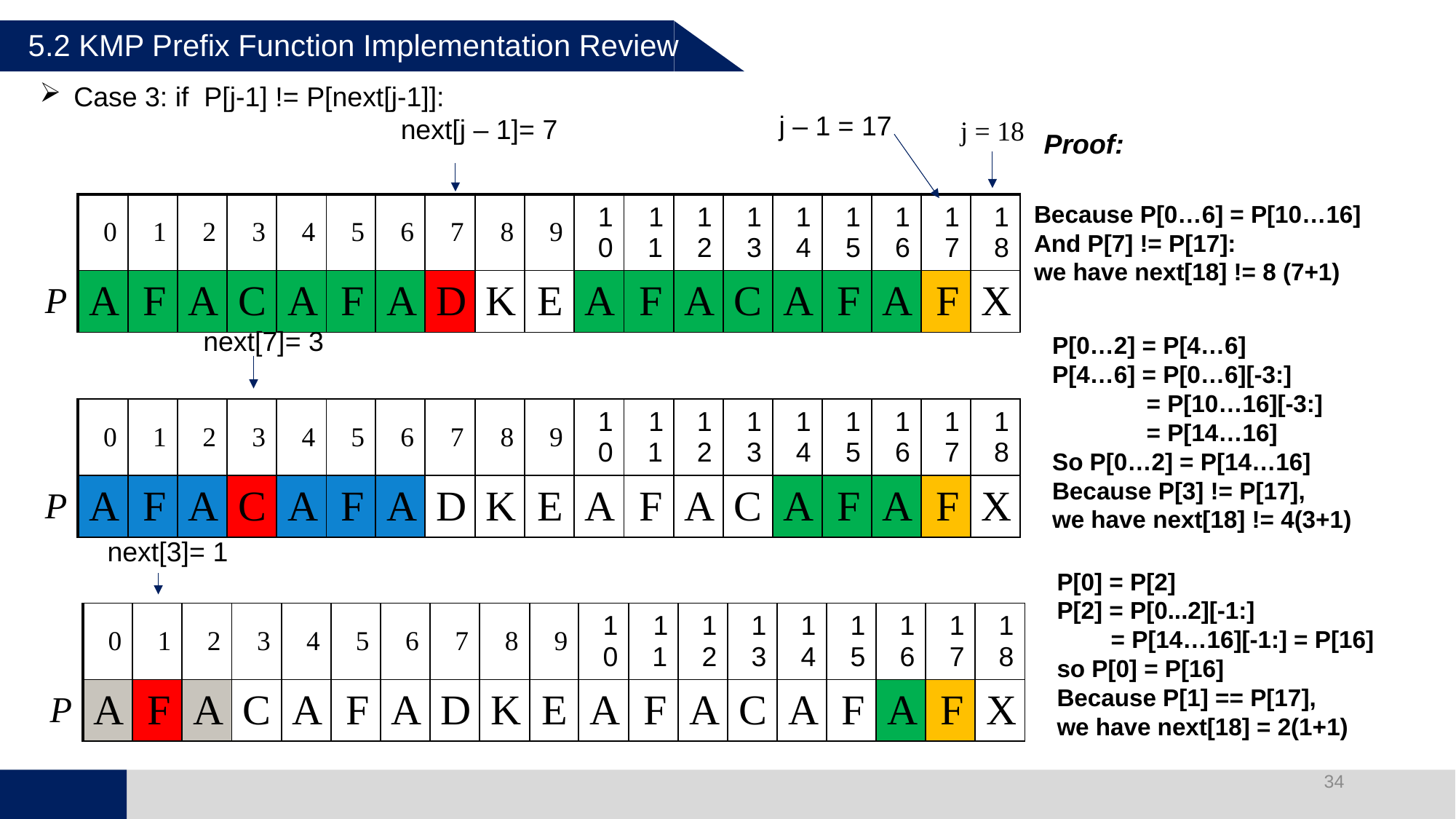

5.2 KMP Prefix Function Implementation Review
Case 3: if  P[j-1] != P[next[j-1]]:
j – 1 = 17
next[j – 1]= 7
j = 18
Proof:
Because P[0…6] = P[10…16]
And P[7] != P[17]:
we have next[18] != 8 (7+1)
|  | 0 | 1 | 2 | 3 | 4 | 5 | 6 | 7 | 8 | 9 | 10 | 11 | 12 | 13 | 14 | 15 | 16 | 17 | 18 |
| --- | --- | --- | --- | --- | --- | --- | --- | --- | --- | --- | --- | --- | --- | --- | --- | --- | --- | --- | --- |
| P | A | F | A | C | A | F | A | D | K | E | A | F | A | C | A | F | A | F | X |
输入您的文字
next[7]= 3
P[0…2] = P[4…6]
P[4…6] = P[0…6][-3:]
              = P[10…16][-3:]
              = P[14…16]
So P[0…2] = P[14…16]
Because P[3] != P[17],
we have next[18] != 4(3+1)

|  | 0 | 1 | 2 | 3 | 4 | 5 | 6 | 7 | 8 | 9 | 10 | 11 | 12 | 13 | 14 | 15 | 16 | 17 | 18 |
| --- | --- | --- | --- | --- | --- | --- | --- | --- | --- | --- | --- | --- | --- | --- | --- | --- | --- | --- | --- |
| P | A | F | A | C | A | F | A | D | K | E | A | F | A | C | A | F | A | F | X |
输入您的文字
next[3]= 1
P[0] = P[2]
P[2] = P[0...2][-1:]
        = P[14…16][-1:] = P[16]
so P[0] = P[16]
Because P[1] == P[17],
we have next[18] = 2(1+1)

|  | 0 | 1 | 2 | 3 | 4 | 5 | 6 | 7 | 8 | 9 | 10 | 11 | 12 | 13 | 14 | 15 | 16 | 17 | 18 |
| --- | --- | --- | --- | --- | --- | --- | --- | --- | --- | --- | --- | --- | --- | --- | --- | --- | --- | --- | --- |
| P | A | F | A | C | A | F | A | D | K | E | A | F | A | C | A | F | A | F | X |
34